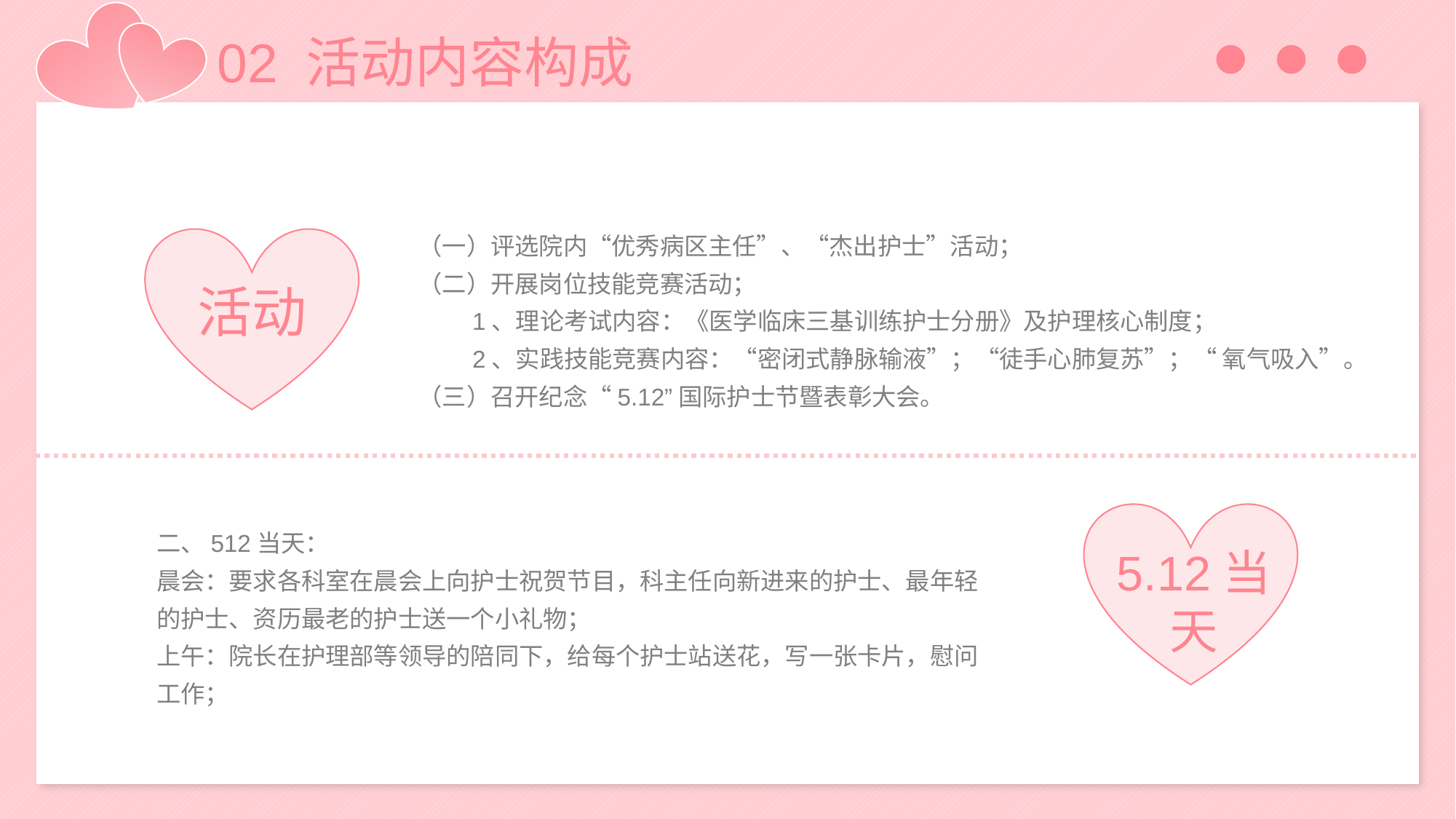

02 活动内容构成
（一）评选院内“优秀病区主任”、“杰出护士”活动；
（二）开展岗位技能竞赛活动；
　　1、理论考试内容：《医学临床三基训练护士分册》及护理核心制度；
　　2、实践技能竞赛内容：“密闭式静脉输液”；“徒手心肺复苏”；“ 氧气吸入”。
（三）召开纪念“5.12”国际护士节暨表彰大会。
活动

二、512当天：
晨会：要求各科室在晨会上向护士祝贺节目，科主任向新进来的护士、最年轻的护士、资历最老的护士送一个小礼物；
上午：院长在护理部等领导的陪同下，给每个护士站送花，写一张卡片，慰问工作；
5.12当天